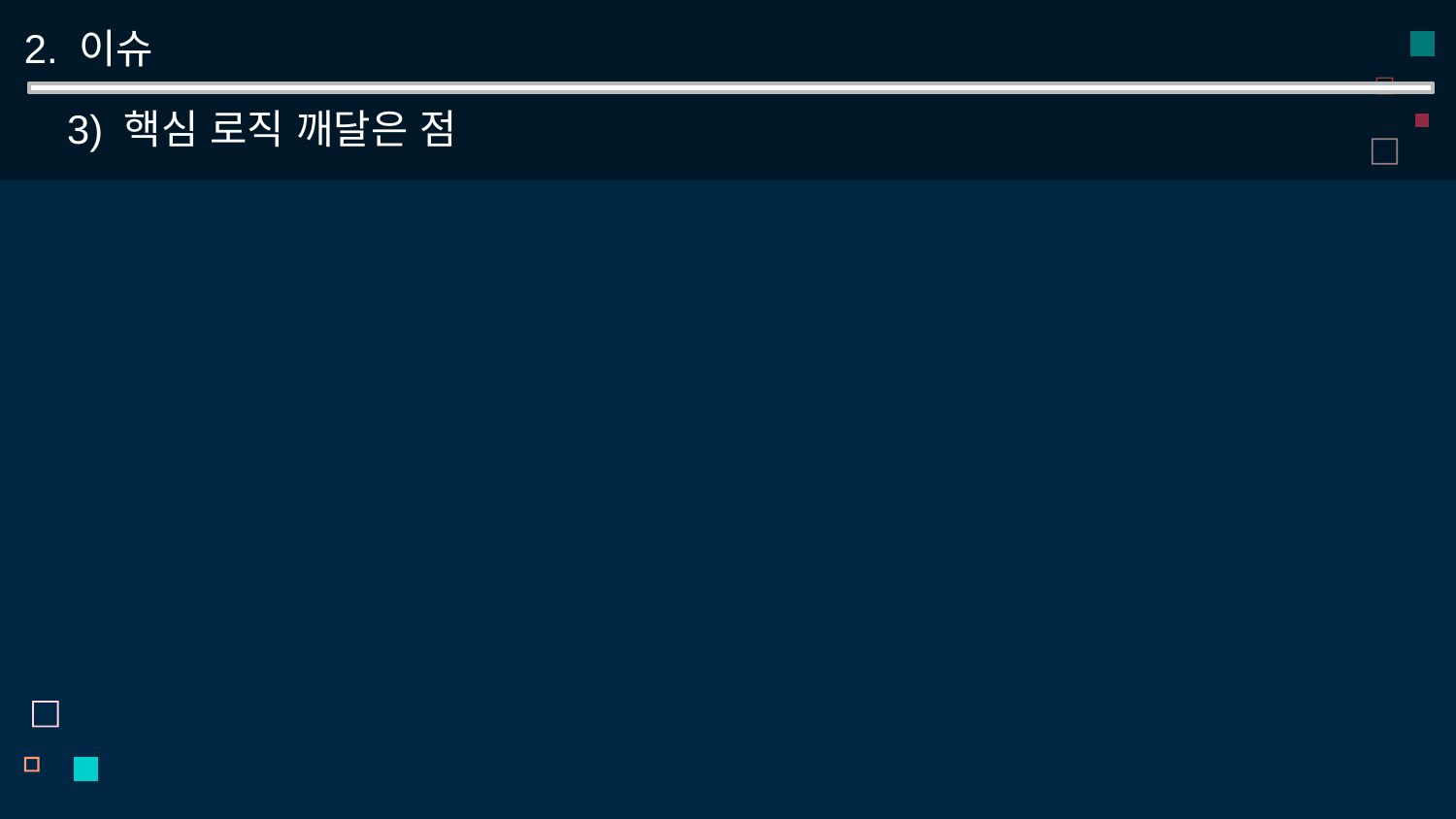

2. 이슈

3) 핵심 로직 깨달은 점